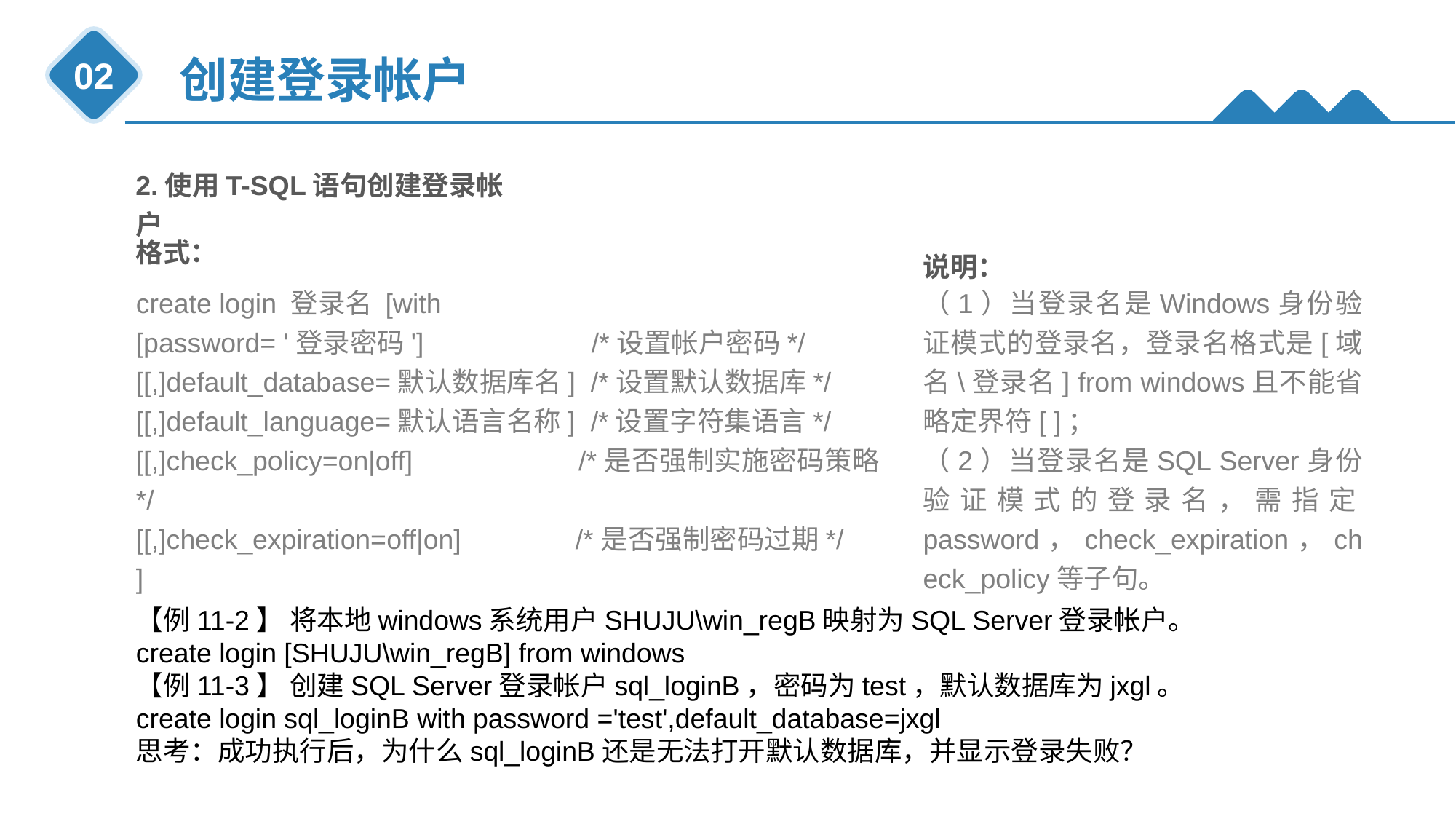

创建登录帐户
02

2.使用T-SQL语句创建登录帐户
格式：
create login 登录名 [with
[password= '登录密码']                      /*设置帐户密码*/
[[,]default_database=默认数据库名]  /*设置默认数据库*/
[[,]default_language=默认语言名称]  /*设置字符集语言*/
[[,]check_policy=on|off]                     /*是否强制实施密码策略*/
[[,]check_expiration=off|on]               /*是否强制密码过期*/
]
说明：
（1）当登录名是Windows身份验证模式的登录名，登录名格式是[域名\登录名] from windows且不能省略定界符[ ]；
（2）当登录名是SQL Server身份验证模式的登录名，需指定password，check_expiration，check_policy等子句。
【例11-2】 将本地windows系统用户SHUJU\win_regB映射为SQL Server登录帐户。
create login [SHUJU\win_regB] from windows
【例11-3】 创建SQL Server登录帐户sql_loginB，密码为test，默认数据库为jxgl。
create login sql_loginB with password ='test',default_database=jxgl
思考：成功执行后，为什么sql_loginB还是无法打开默认数据库，并显示登录失败？